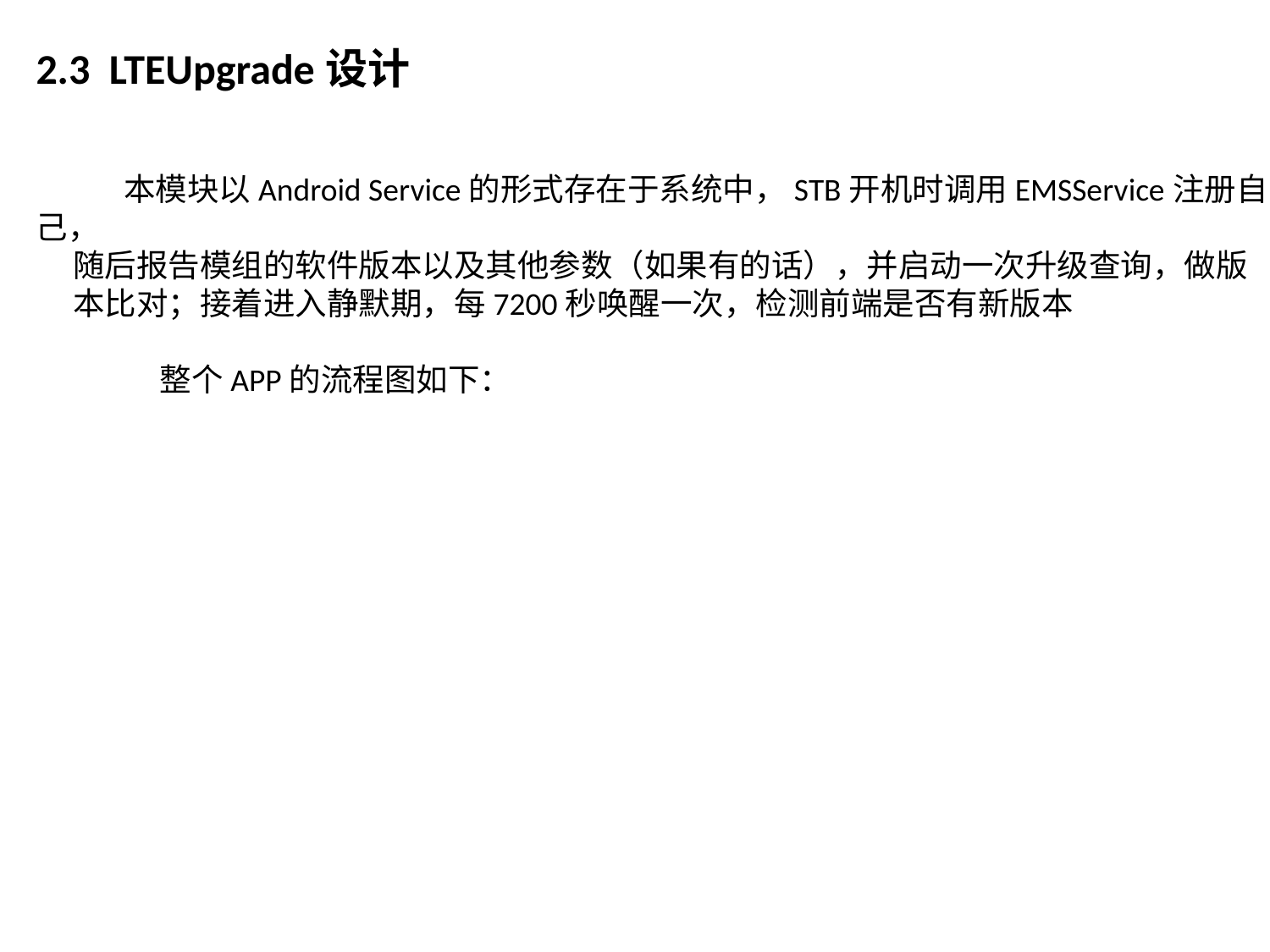

2.3  LTEUpgrade设计

      本模块以Android Service的形式存在于系统中，STB开机时调用EMSService注册自己，
随后报告模组的软件版本以及其他参数（如果有的话），并启动一次升级查询，做版
本比对；接着进入静默期，每7200秒唤醒一次，检测前端是否有新版本

           整个APP的流程图如下：